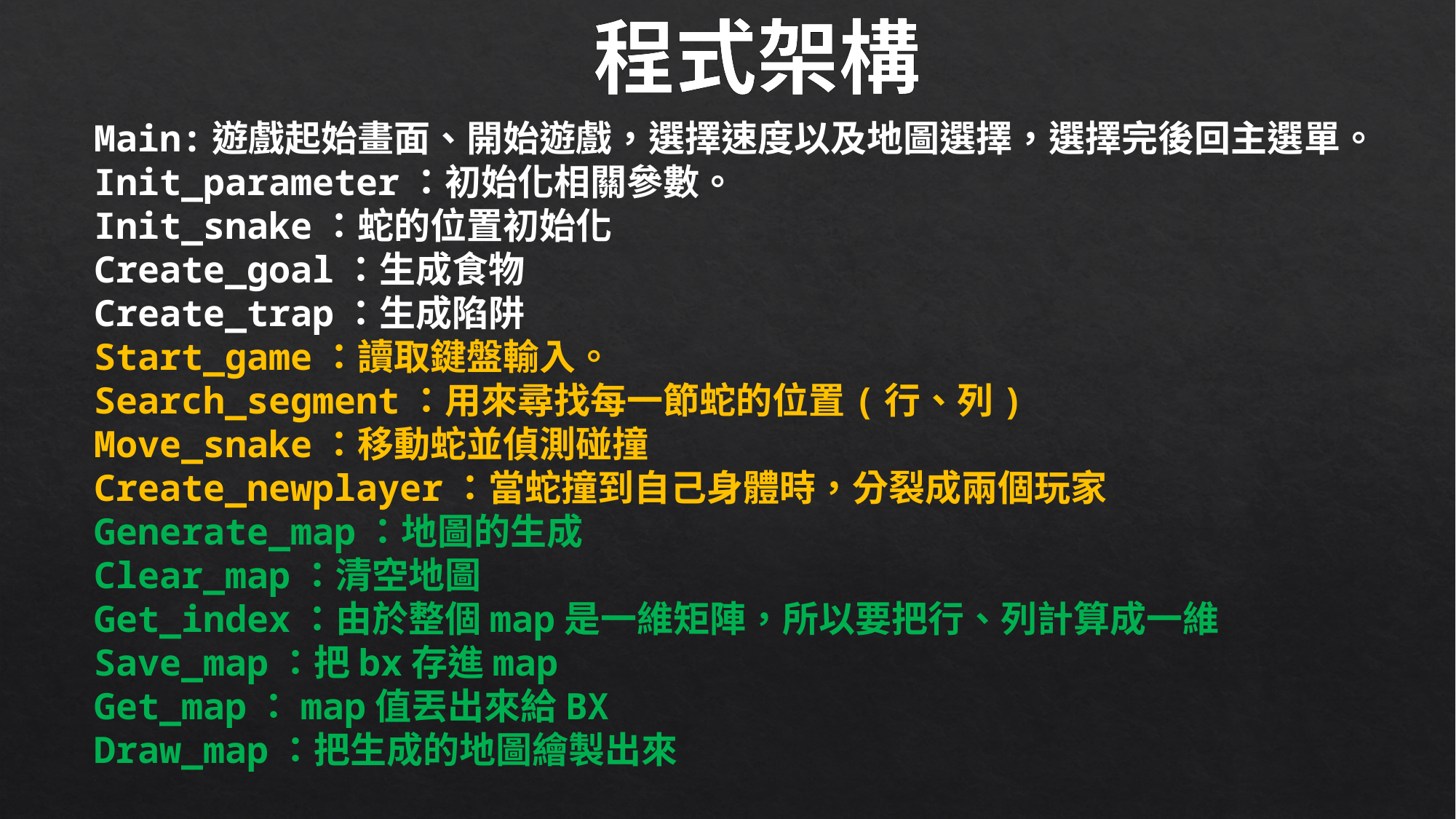

程式架構
Main:遊戲起始畫面、開始遊戲，選擇速度以及地圖選擇，選擇完後回主選單。
Init_parameter：初始化相關參數。
Init_snake：蛇的位置初始化
Create_goal：生成食物
Create_trap：生成陷阱
Start_game：讀取鍵盤輸入。
Search_segment：用來尋找每一節蛇的位置(行、列)
Move_snake：移動蛇並偵測碰撞
Create_newplayer：當蛇撞到自己身體時，分裂成兩個玩家
Generate_map：地圖的生成
Clear_map：清空地圖
Get_index：由於整個map是一維矩陣，所以要把行、列計算成一維
Save_map：把bx存進map
Get_map：map值丟出來給BX
Draw_map：把生成的地圖繪製出來

黃色為當前1player的頭
6
7
8
9
10
5
11
撞擊點，將會變成1player頭，撞擊點上(5)改為1player尾巴，
撞擊點下(3)改為2player的尾巴
4
15
14
13
12
3
2
1
1player尾巴，將會變成2player頭